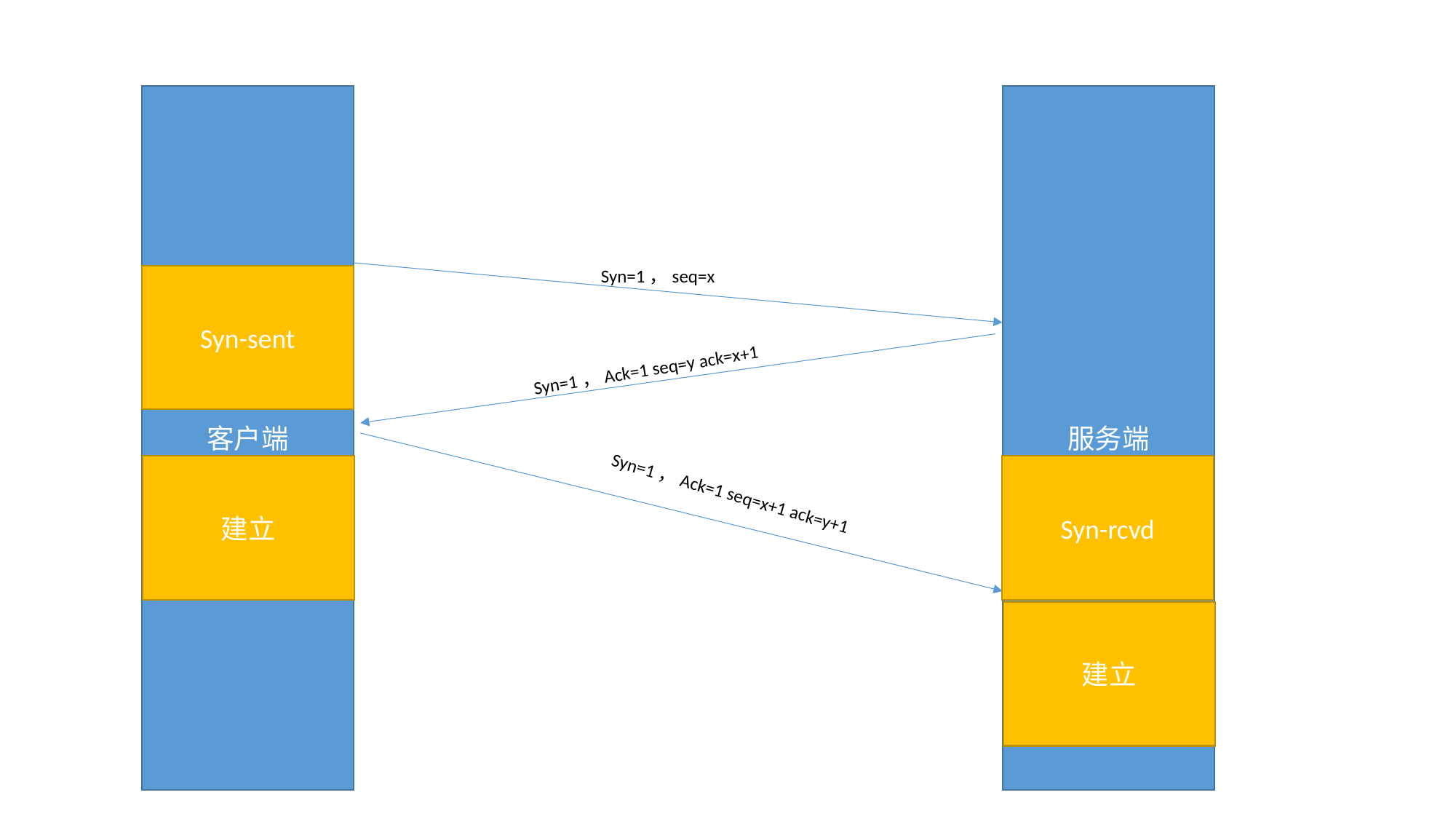

客户端
服务端
Syn=1，seq=x
Syn-sent
Syn=1，Ack=1 seq=y ack=x+1
建立
Syn-rcvd
Syn=1，Ack=1 seq=x+1 ack=y+1
建立